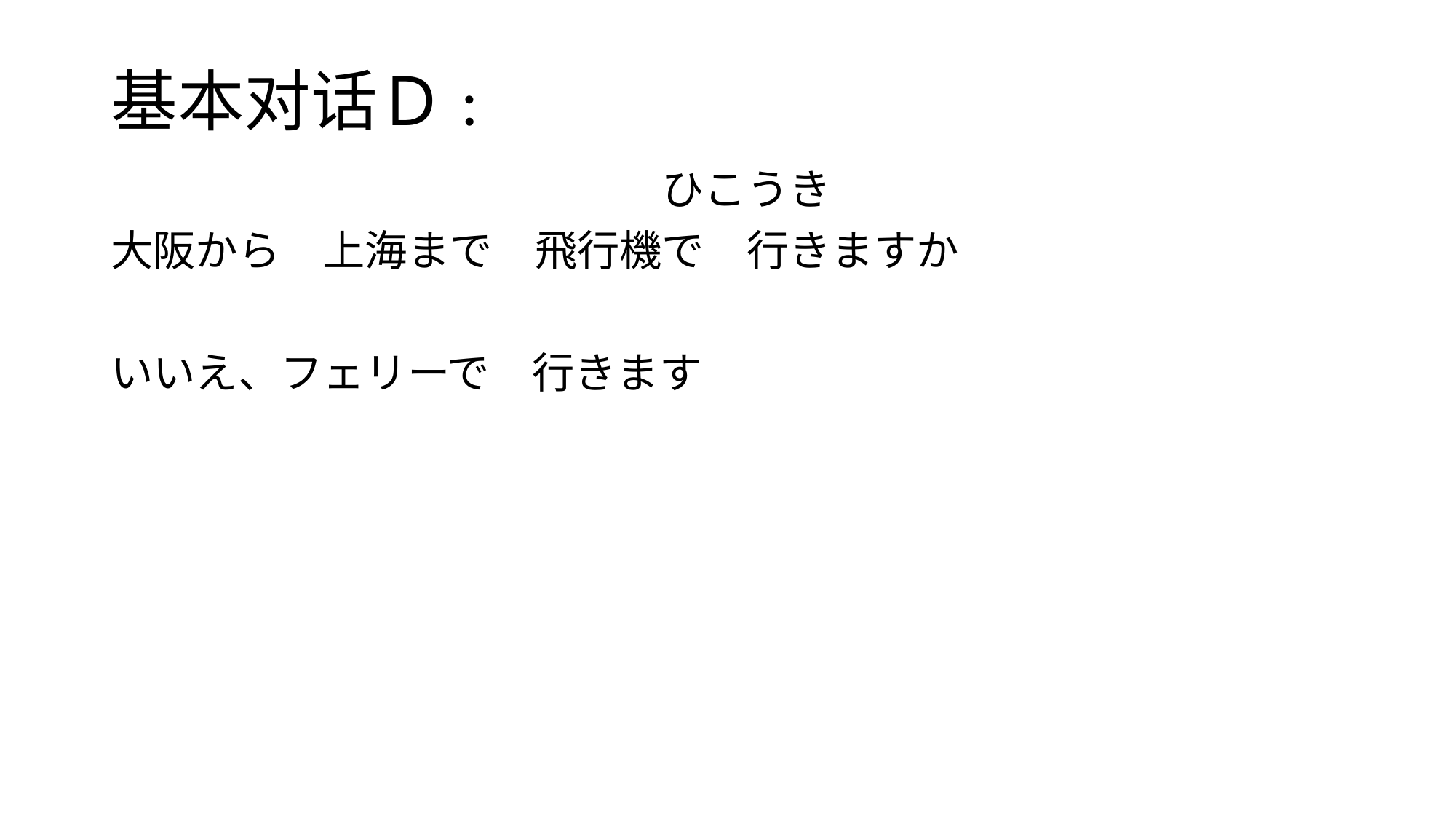

# 基本对话Ｄ:
　　　　　　　　　　　　　ひこうき
大阪から　上海まで　飛行機で　行きますか

いいえ、フェリーで　行きます